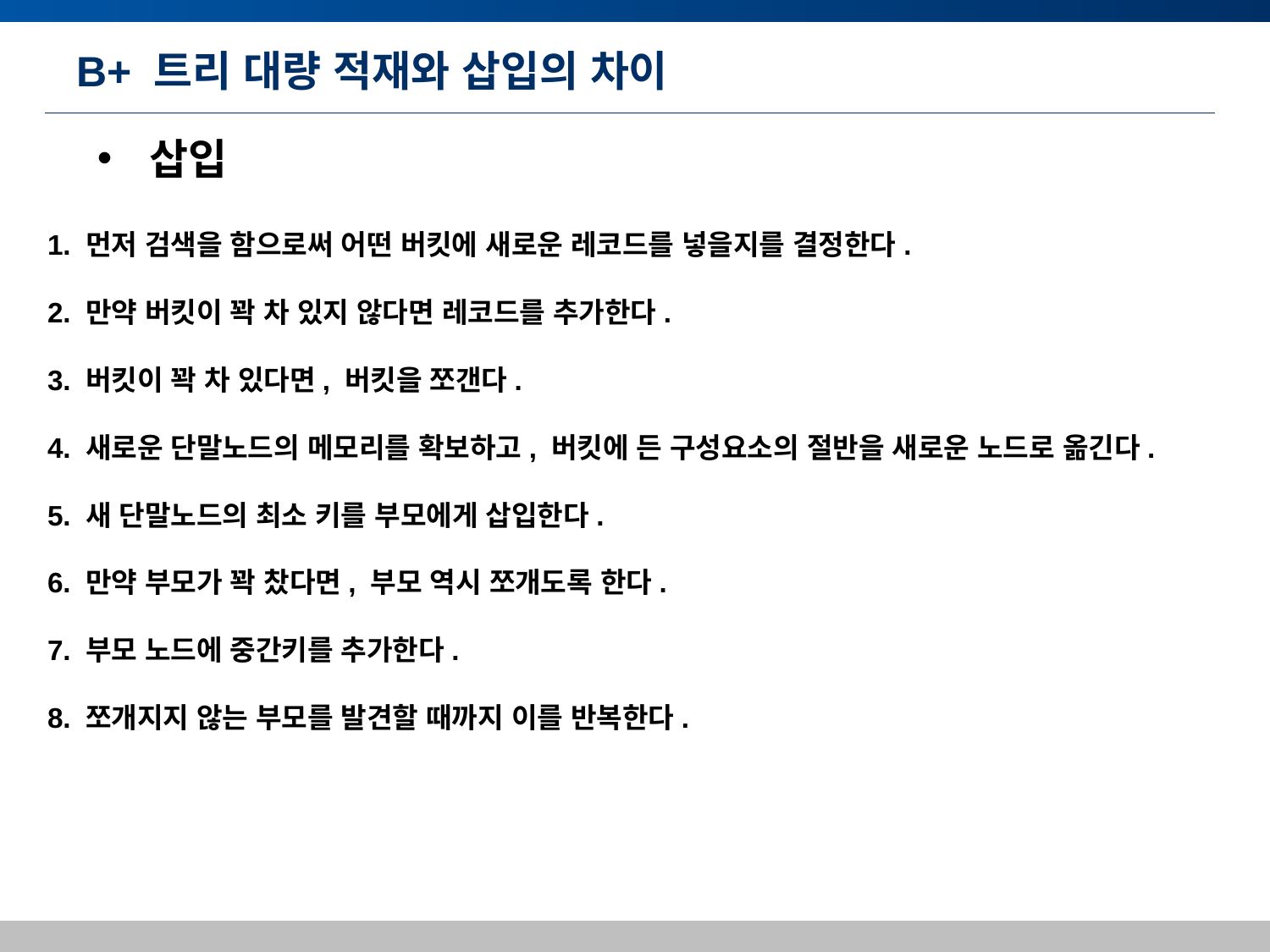

# B+ 트리 대량 적재와 삽입의 차이
 삽입
1. 먼저 검색을 함으로써 어떤 버킷에 새로운 레코드를 넣을지를 결정한다.
2. 만약 버킷이 꽉 차 있지 않다면 레코드를 추가한다.
3. 버킷이 꽉 차 있다면, 버킷을 쪼갠다.
4. 새로운 단말노드의 메모리를 확보하고, 버킷에 든 구성요소의 절반을 새로운 노드로 옮긴다.
5. 새 단말노드의 최소 키를 부모에게 삽입한다.
6. 만약 부모가 꽉 찼다면, 부모 역시 쪼개도록 한다.
7. 부모 노드에 중간키를 추가한다.
8. 쪼개지지 않는 부모를 발견할 때까지 이를 반복한다.